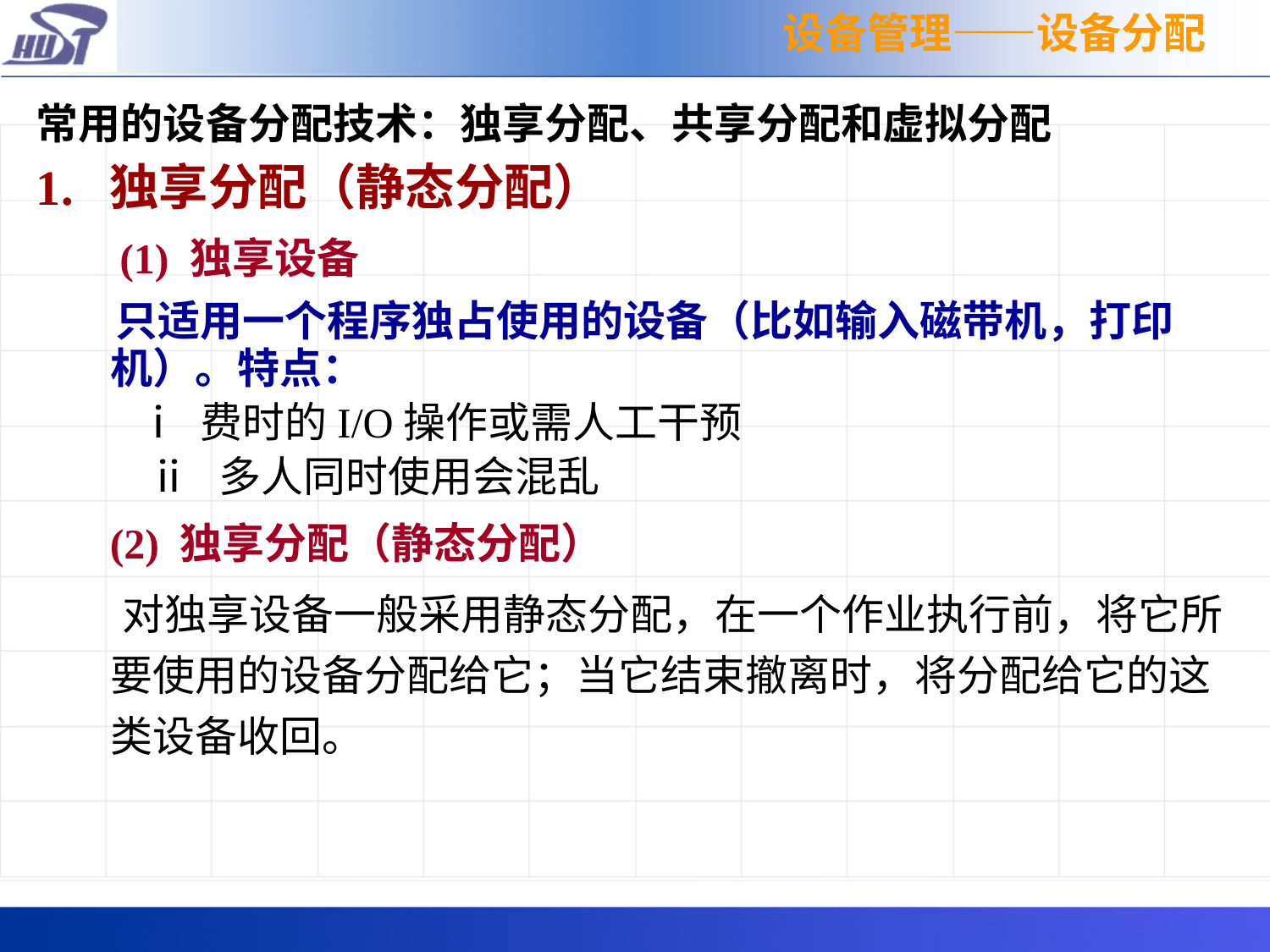

设备管理——设备分配
常用的设备分配技术：独享分配、共享分配和虚拟分配
1.  独享分配（静态分配）
       (1) 独享设备
      只适用一个程序独占使用的设备（比如输入磁带机，打印机）。特点：
    ⅰ 费时的I/O操作或需人工干预
     ⅱ  多人同时使用会混乱
      (2) 独享分配（静态分配）
        对独享设备一般采用静态分配，在一个作业执行前，将它所要使用的设备分配给它；当它结束撤离时，将分配给它的这类设备收回。